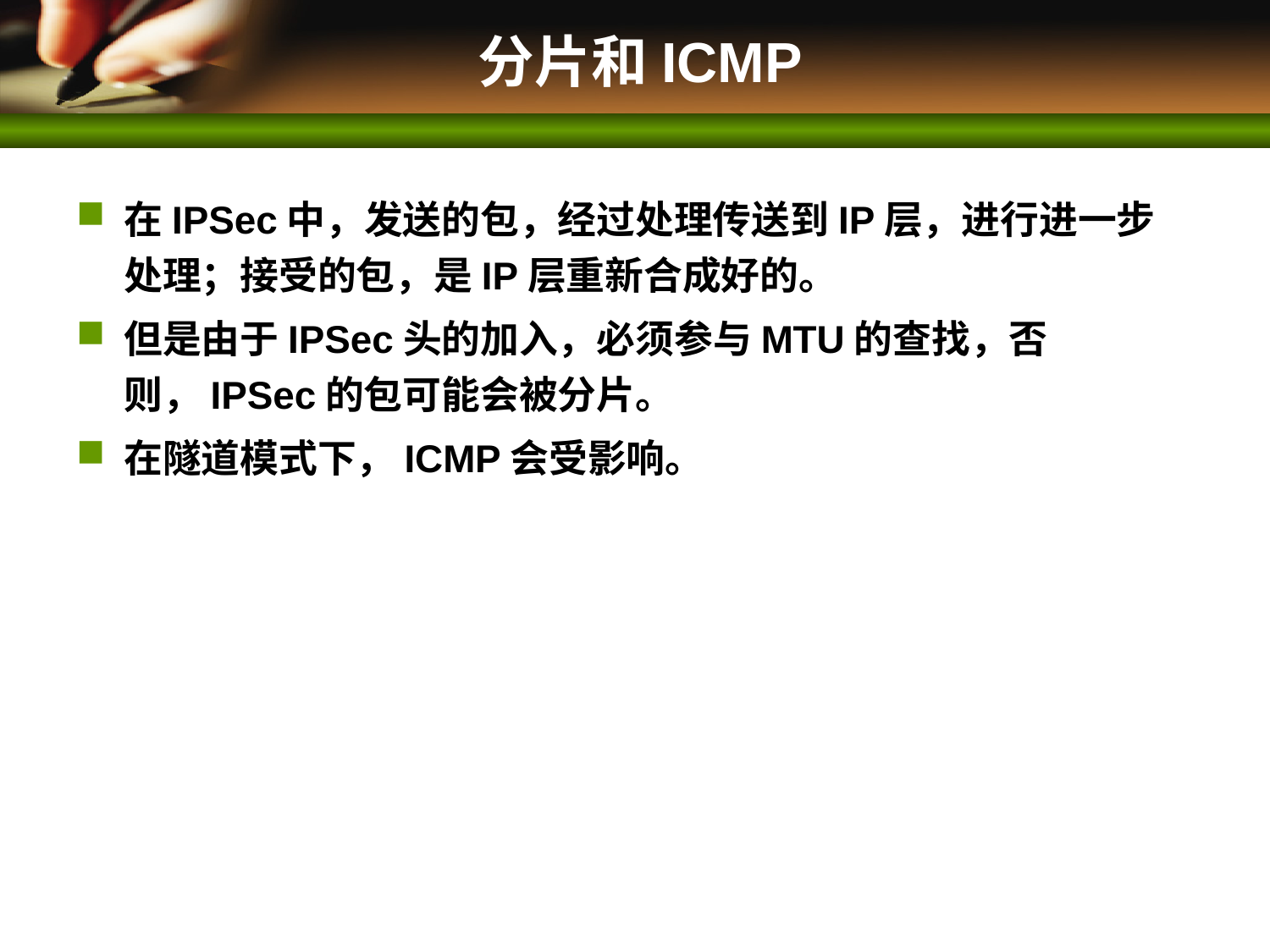

# 分片和ICMP
在IPSec中，发送的包，经过处理传送到IP层，进行进一步处理；接受的包，是IP层重新合成好的。
但是由于IPSec头的加入，必须参与MTU的查找，否则，IPSec的包可能会被分片。
在隧道模式下，ICMP会受影响。